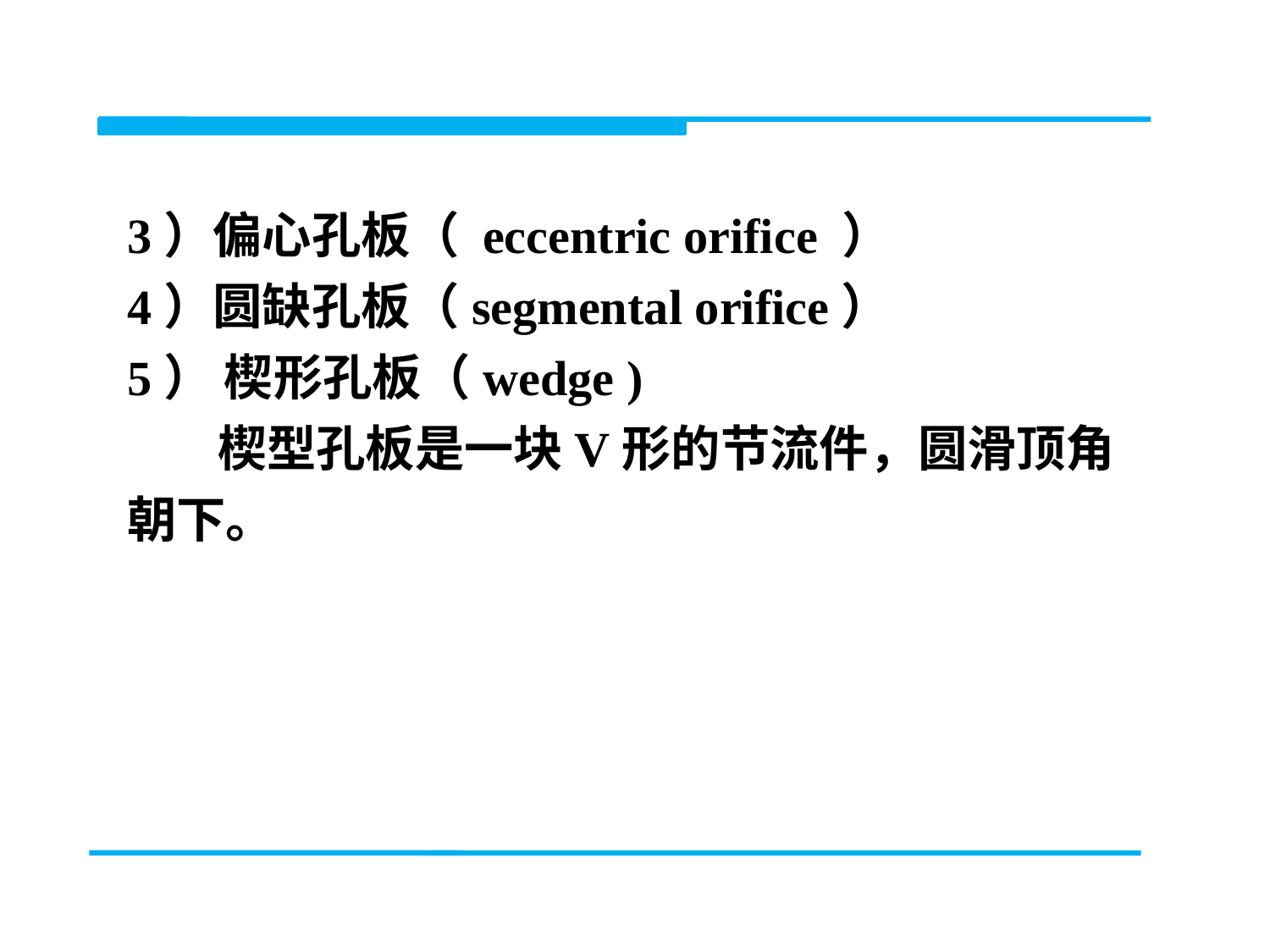

3）偏心孔板（ eccentric orifice ）
4）圆缺孔板（segmental orifice）
5） 楔形孔板（wedge )
       楔型孔板是一块V形的节流件，圆滑顶角朝下。